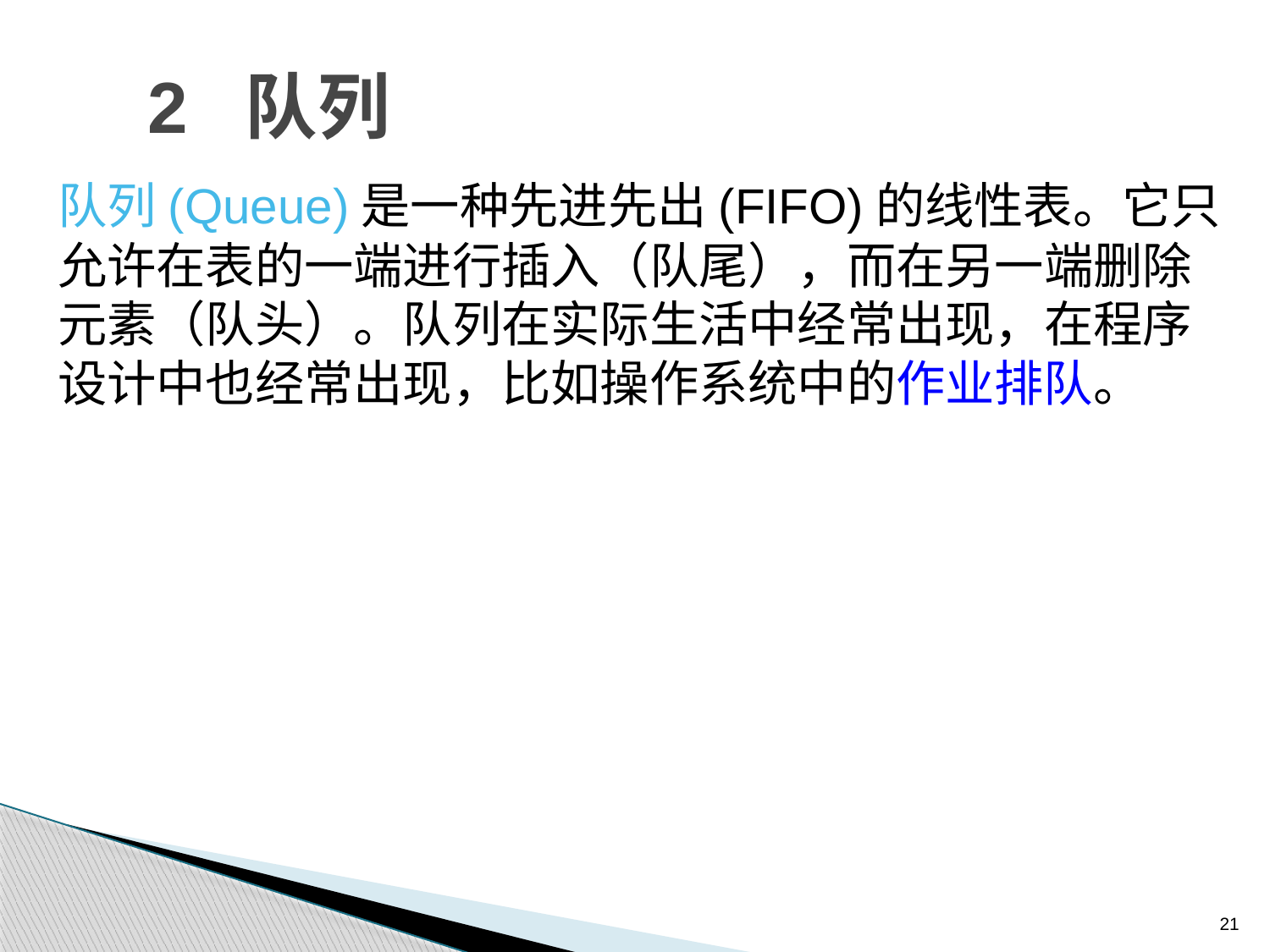

# 2  队列
队列(Queue)是一种先进先出(FIFO)的线性表。它只允许在表的一端进行插入（队尾），而在另一端删除元素（队头）。队列在实际生活中经常出现，在程序设计中也经常出现，比如操作系统中的作业排队。

21